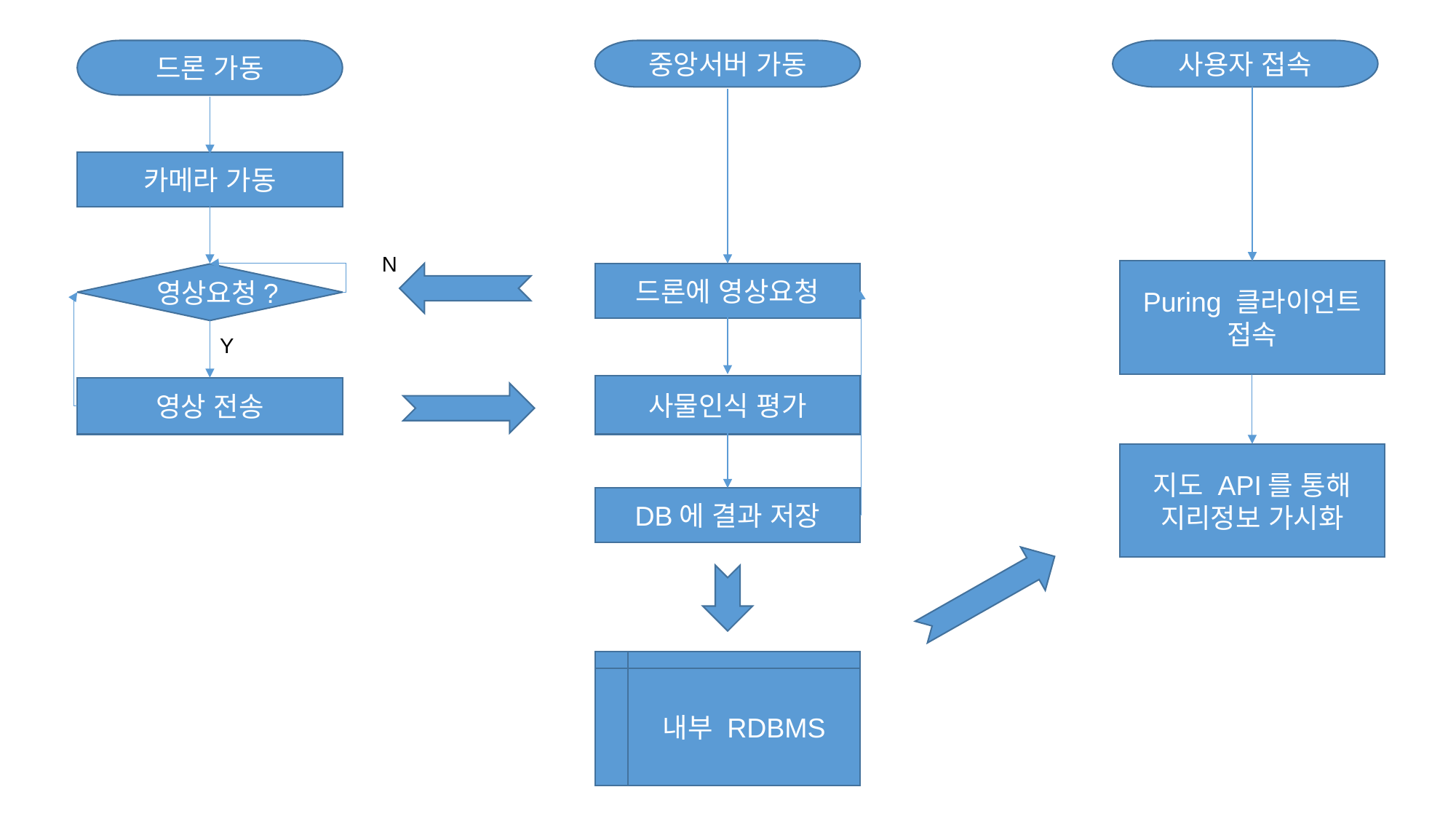

드론 가동
중앙서버 가동
사용자 접속
카메라 가동
N
Puring 클라이언트 접속

드론에 영상요청
영상요청?
Y
사물인식 평가
영상 전송

지도 API를 통해
지리정보 가시화
DB에 결과 저장

내부 RDBMS